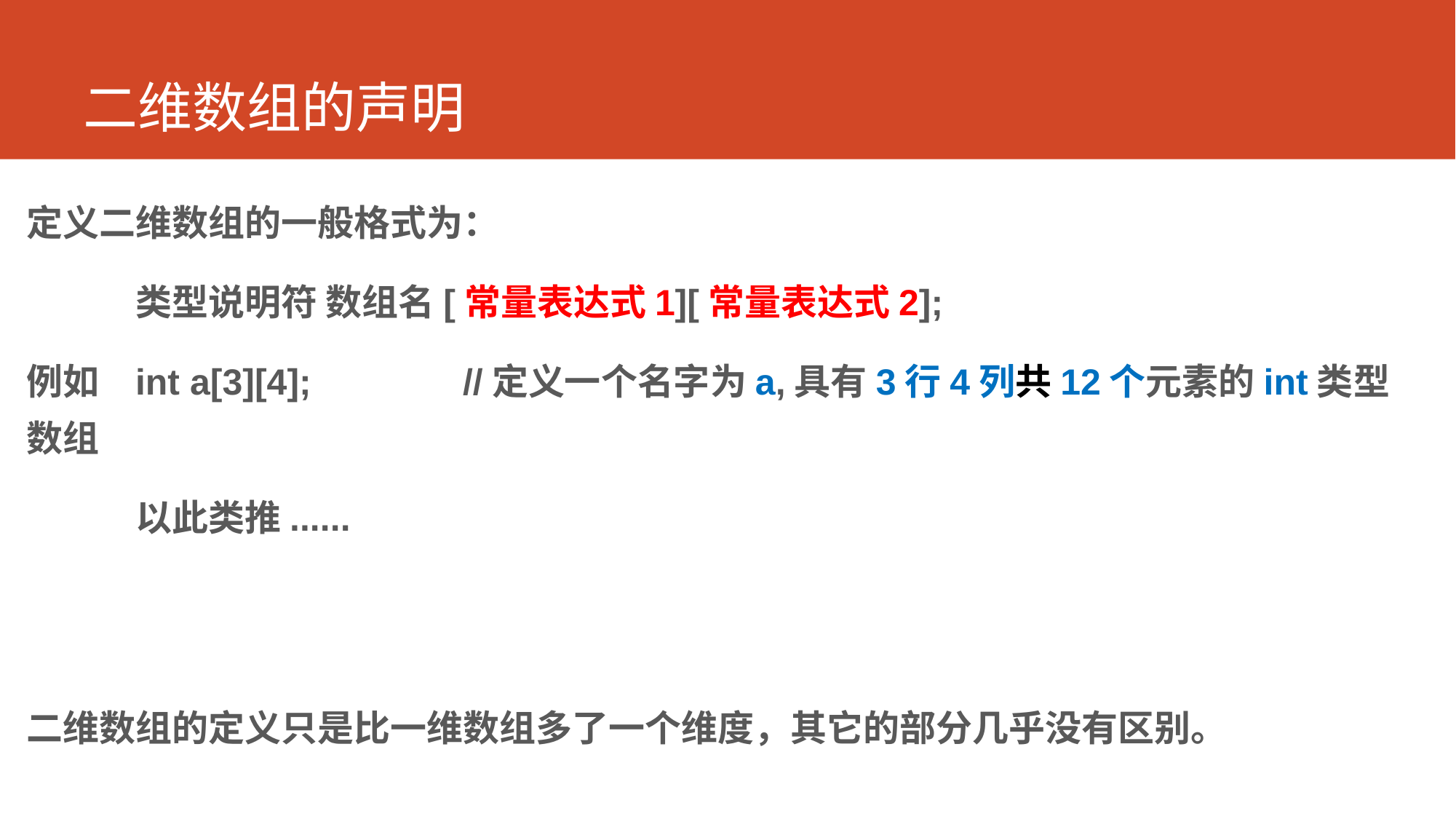

# 二维数组的声明
定义二维数组的一般格式为：
	类型说明符 数组名[常量表达式1][常量表达式2];
例如	int a[3][4];		//定义一个名字为a,具有3行4列共12个元素的int类型数组
	以此类推......

二维数组的定义只是比一维数组多了一个维度，其它的部分几乎没有区别。